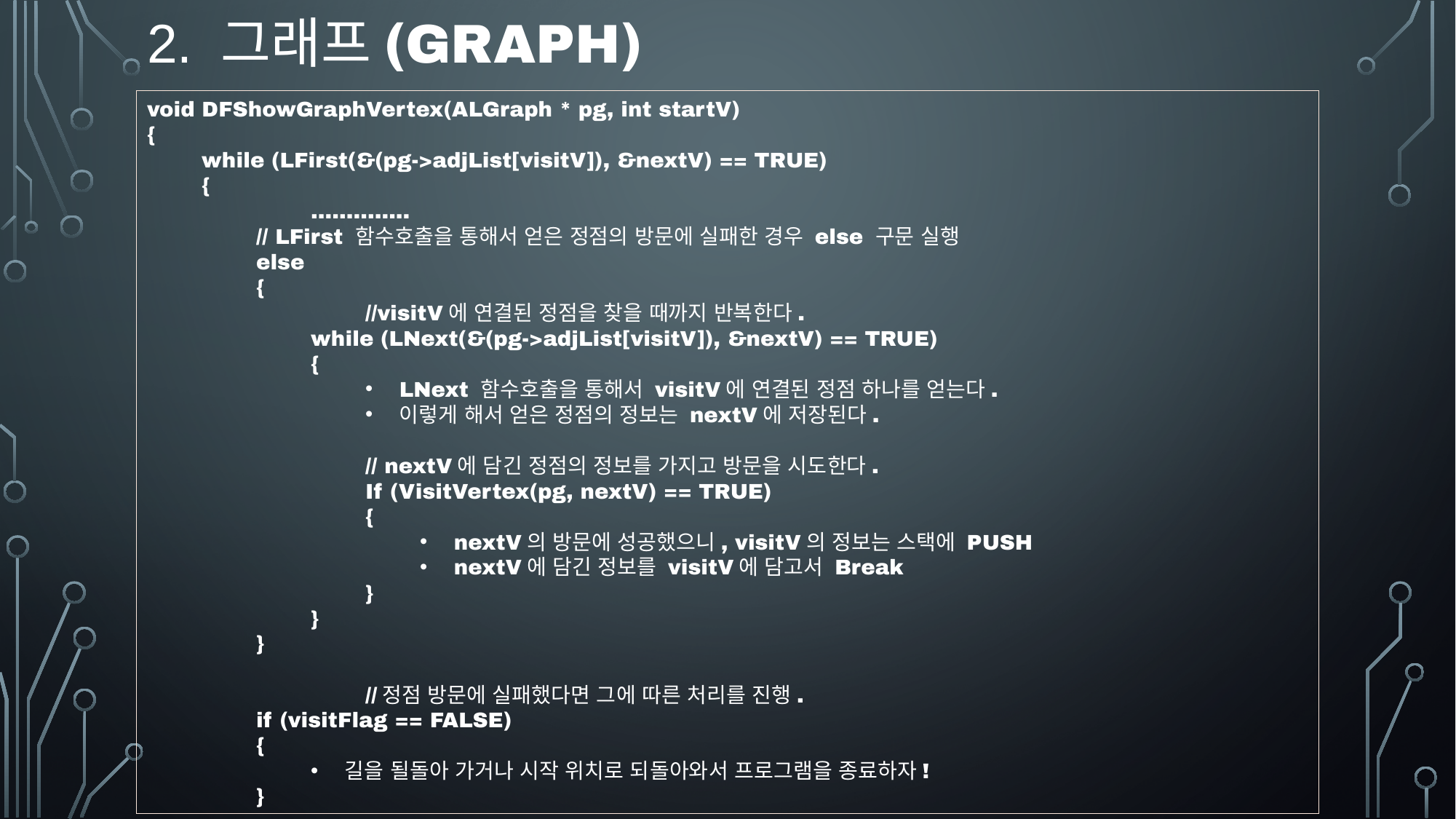

# 2. 그래프(Graph)
void DFShowGraphVertex(ALGraph * pg, int startV)
{
while (LFirst(&(pg->adjList[visitV]), &nextV) == TRUE)
{
	…………..
// LFirst 함수호출을 통해서 얻은 정점의 방문에 실패한 경우 else 구문 실행
else
{
	//visitV에 연결된 정점을 찾을 때까지 반복한다.
while (LNext(&(pg->adjList[visitV]), &nextV) == TRUE)
{
LNext 함수호출을 통해서 visitV에 연결된 정점 하나를 얻는다.
이렇게 해서 얻은 정점의 정보는 nextV에 저장된다.

// nextV에 담긴 정점의 정보를 가지고 방문을 시도한다.
If (VisitVertex(pg, nextV) == TRUE)
{
nextV의 방문에 성공했으니, visitV의 정보는 스택에 PUSH
nextV에 담긴 정보를 visitV에 담고서 Break
}
}
}

		//정점 방문에 실패했다면 그에 따른 처리를 진행.
if (visitFlag == FALSE)
{
길을 될돌아 가거나 시작 위치로 되돌아와서 프로그램을 종료하자!
}